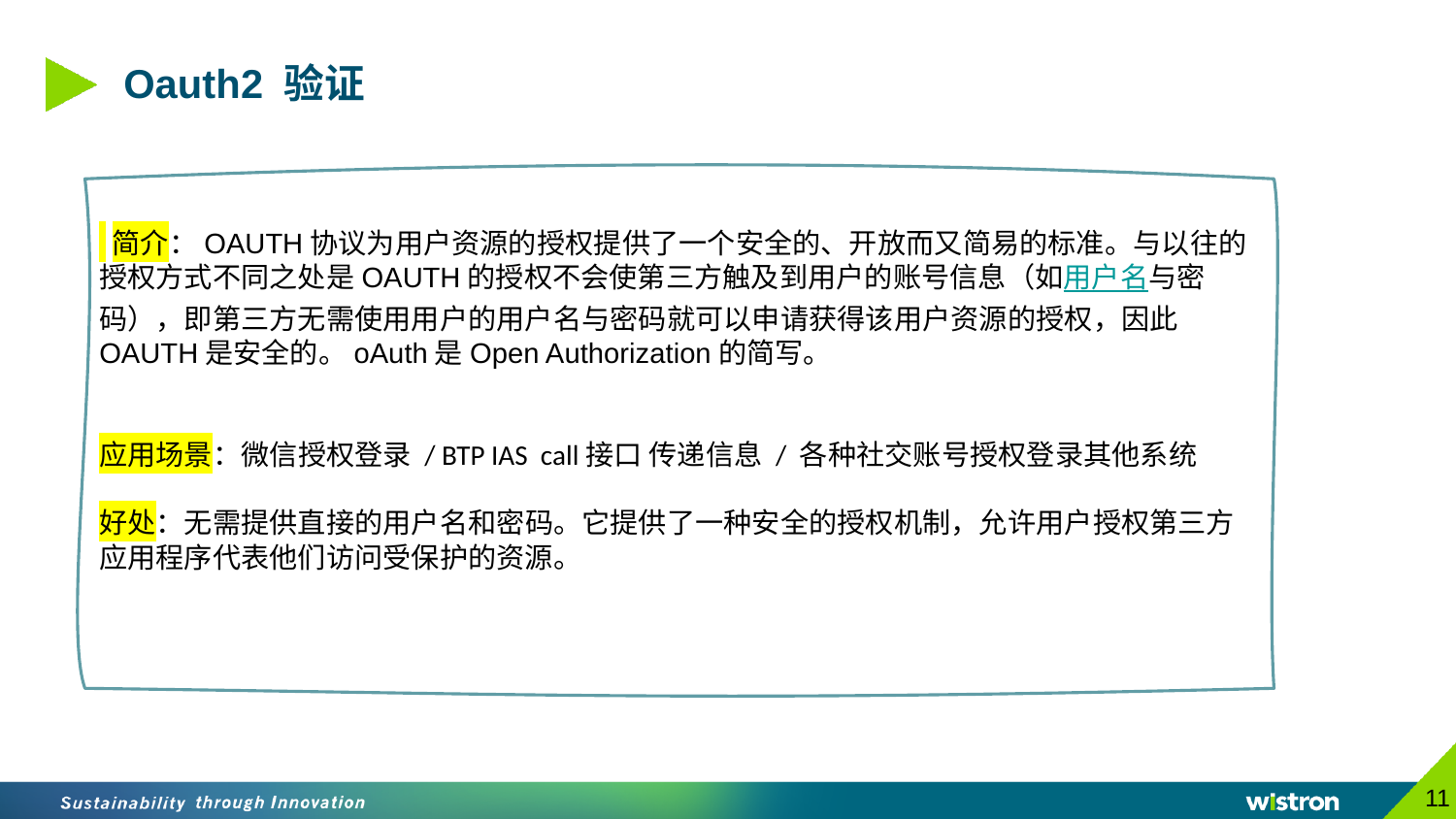

Oauth2 验证
 简介：OAUTH协议为用户资源的授权提供了一个安全的、开放而又简易的标准。与以往的授权方式不同之处是OAUTH的授权不会使第三方触及到用户的账号信息（如用户名与密码），即第三方无需使用用户的用户名与密码就可以申请获得该用户资源的授权，因此OAUTH是安全的。oAuth是Open Authorization的简写。

应用场景：微信授权登录 / BTP IAS  call接口 传递信息 / 各种社交账号授权登录其他系统

好处：无需提供直接的用户名和密码。它提供了一种安全的授权机制，允许用户授权第三方应用程序代表他们访问受保护的资源。

11